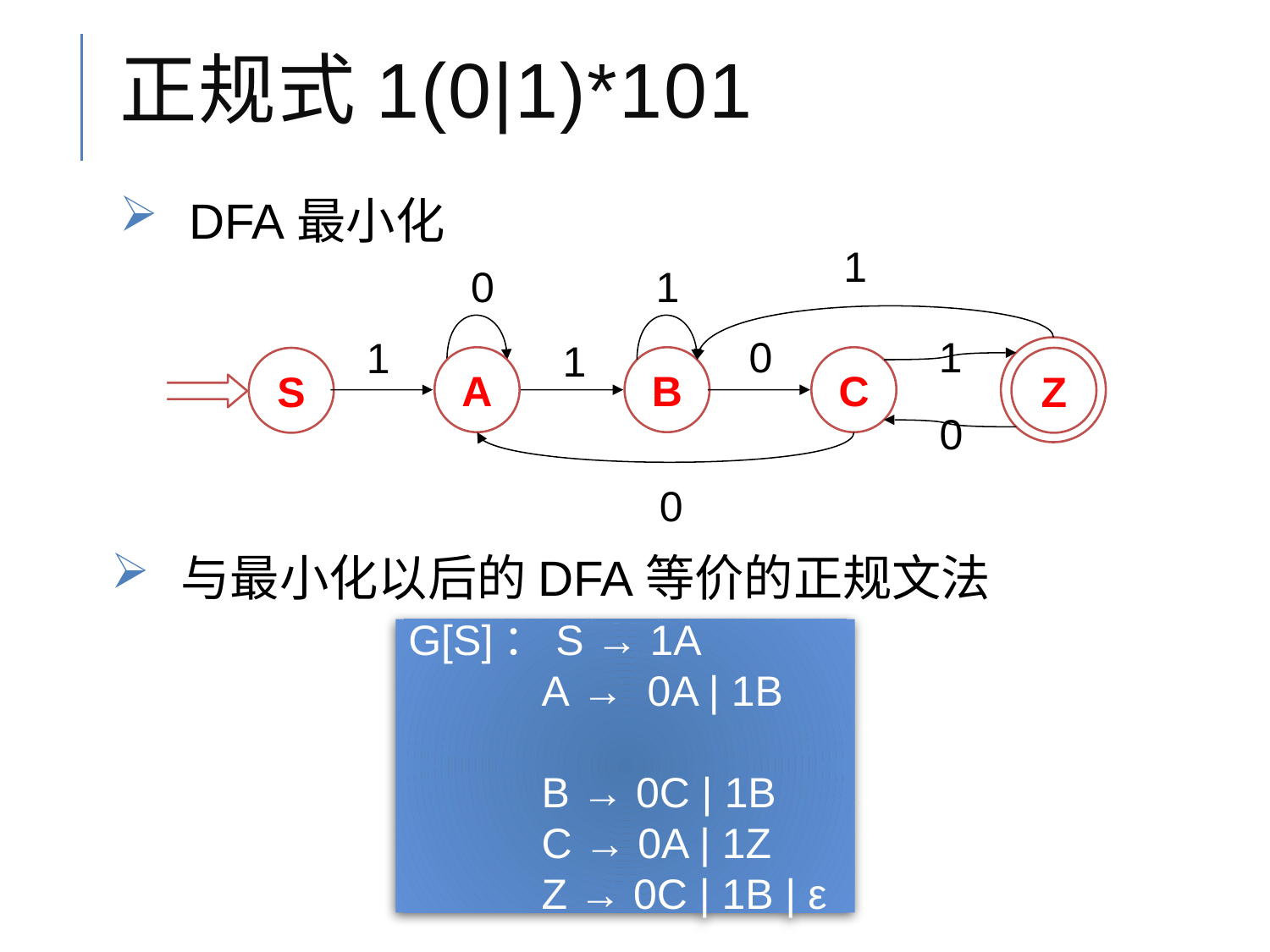

# 正规式1(0|1)*101
DFA最小化
1
1
0
1
0
1
1

Z
A
B
C
S

0
0
与最小化以后的DFA等价的正规文法
G[S]：S → 1A
      A →  0A | 1B
      B → 0C | 1B
      C → 0A | 1Z
      Z → 0C | 1B | ε
8